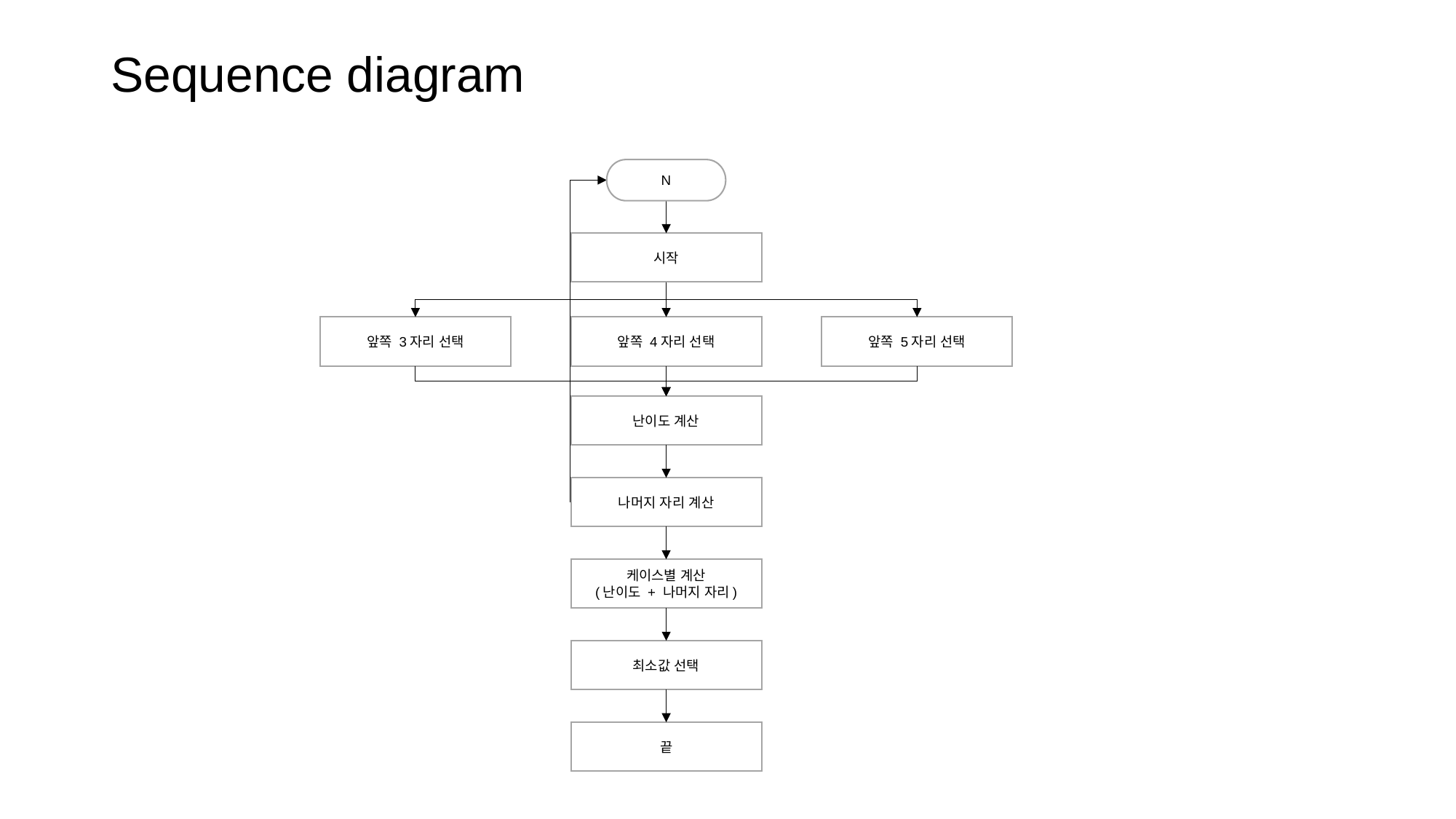

# Sequence diagram
N
시작
앞쪽 3자리 선택
앞쪽 4자리 선택
앞쪽 5자리 선택
난이도 계산
나머지 자리 계산
케이스별 계산
(난이도 + 나머지 자리)
최소값 선택
끝